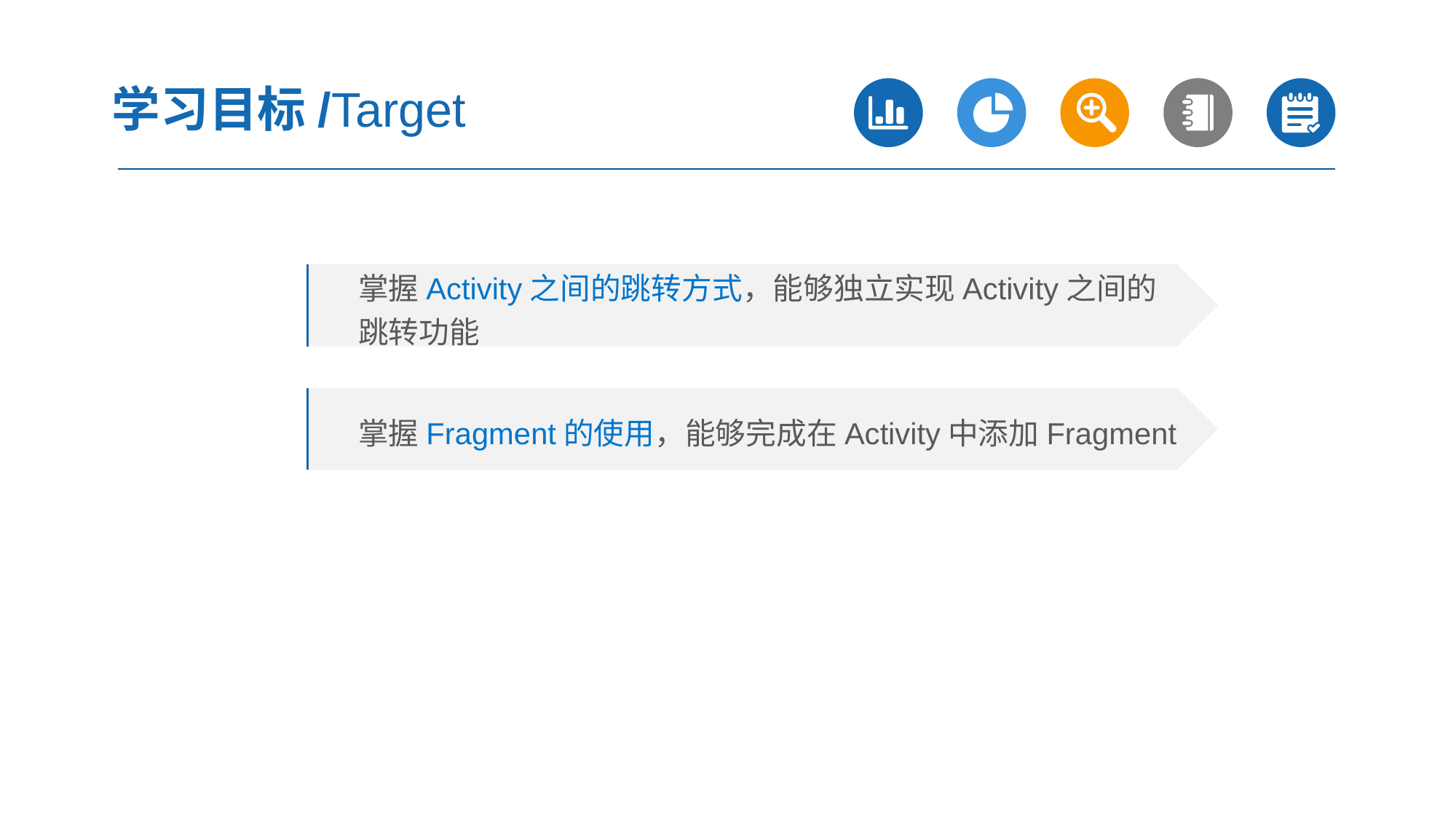

学习目标/Target
     掌握Activity之间的跳转方式，能够独立实现Activity之间的
     跳转功能

     掌握Fragment的使用，能够完成在Activity中添加Fragment